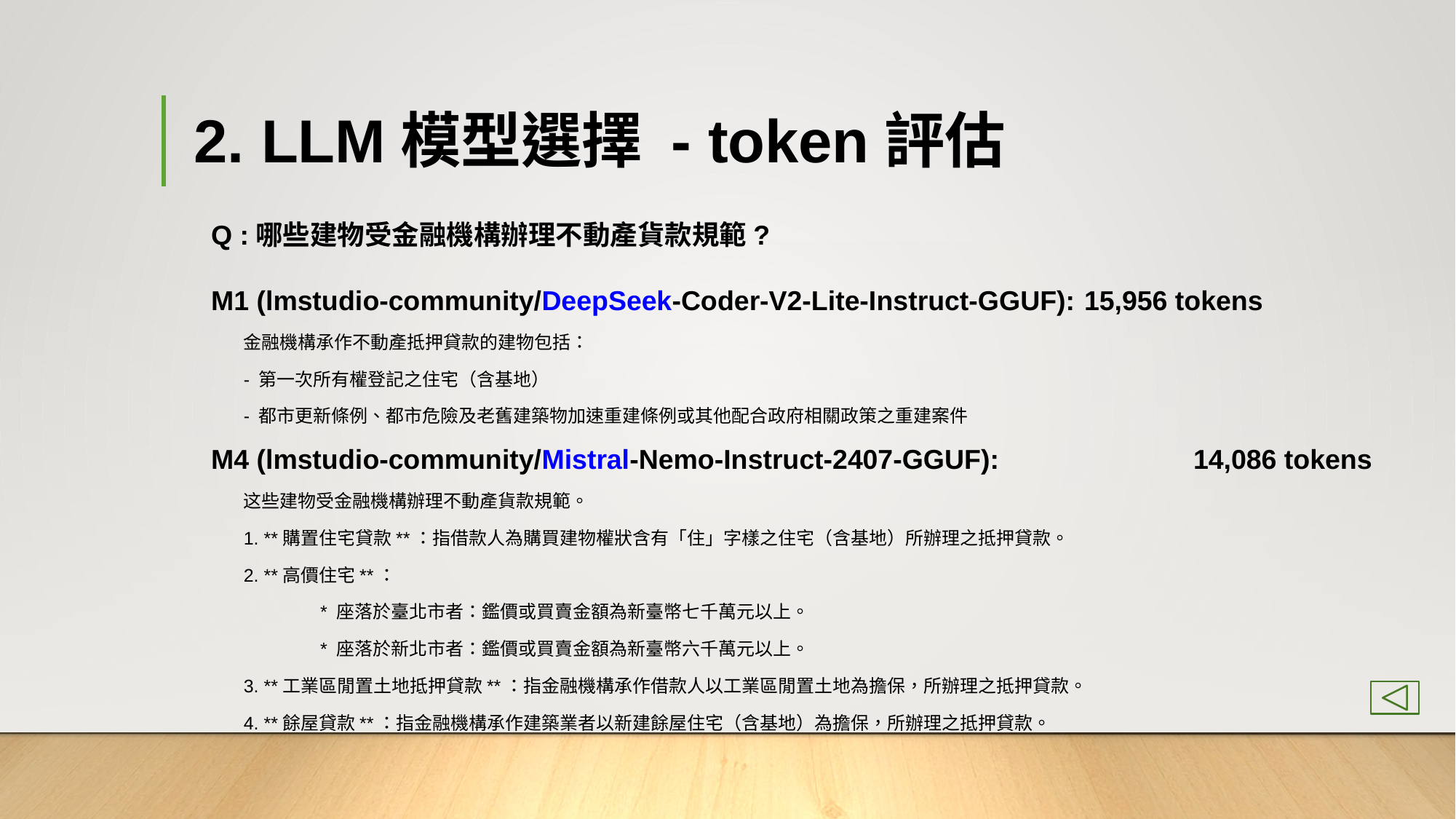

# 2. LLM模型選擇 - token評估
Q :哪些建物受金融機構辦理不動產貨款規範?

M1 (lmstudio-community/DeepSeek-Coder-V2-Lite-Instruct-GGUF):	15,956 tokens
金融機構承作不動產抵押貸款的建物包括：
- 第一次所有權登記之住宅（含基地）
- 都市更新條例、都市危險及老舊建築物加速重建條例或其他配合政府相關政策之重建案件
M4 (lmstudio-community/Mistral-Nemo-Instruct-2407-GGUF):		14,086 tokens
这些建物受金融機構辦理不動產貨款規範。
1. **購置住宅貸款**：指借款人為購買建物權狀含有「住」字樣之住宅（含基地）所辦理之抵押貸款。
2. **高價住宅**：
	* 座落於臺北市者：鑑價或買賣金額為新臺幣七千萬元以上。
	* 座落於新北市者：鑑價或買賣金額為新臺幣六千萬元以上。
3. **工業區閒置土地抵押貸款**：指金融機構承作借款人以工業區閒置土地為擔保，所辦理之抵押貸款。
4. **餘屋貸款**：指金融機構承作建築業者以新建餘屋住宅（含基地）為擔保，所辦理之抵押貸款。